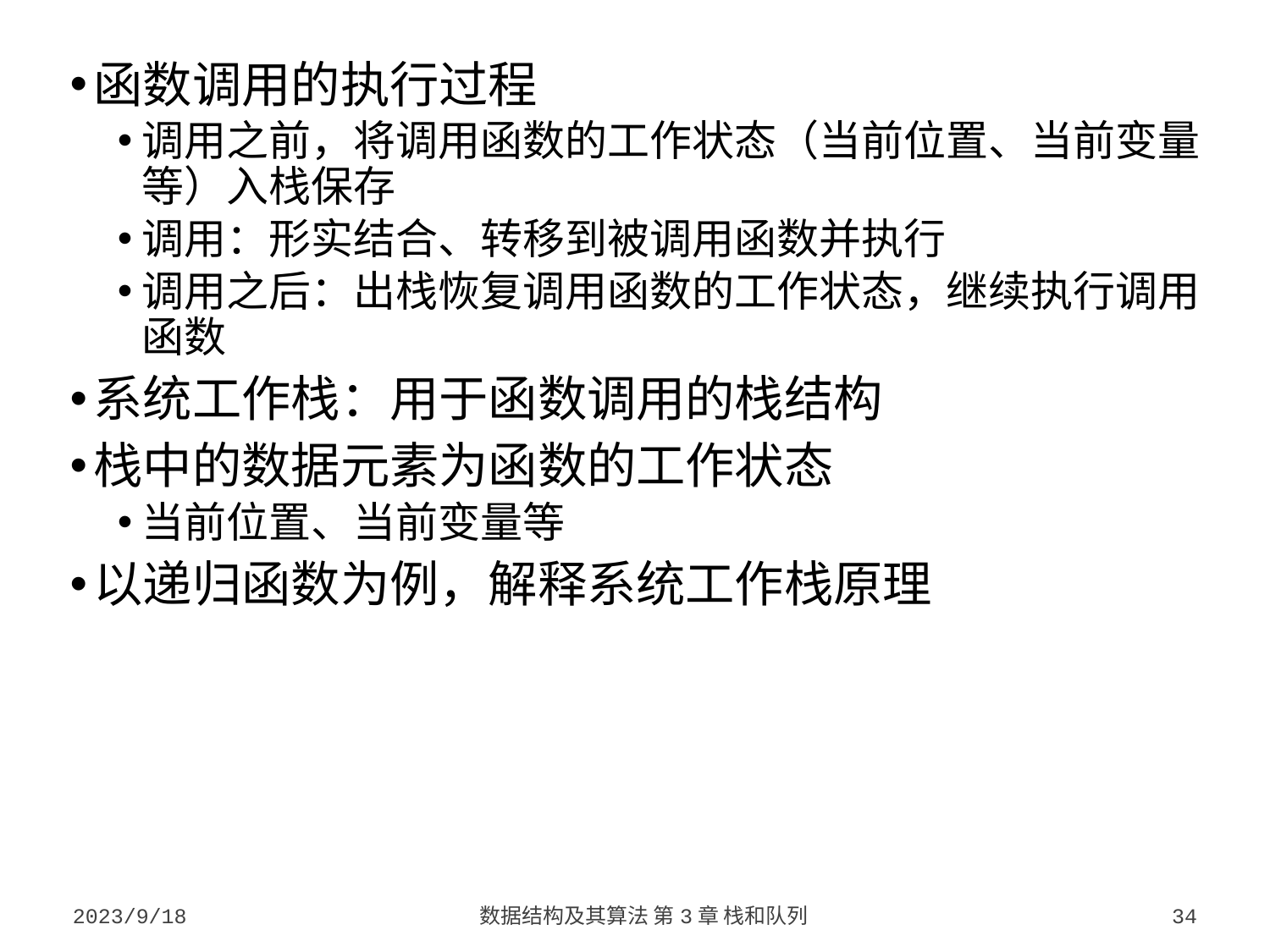

函数调用的执行过程
调用之前，将调用函数的工作状态（当前位置、当前变量等）入栈保存
调用：形实结合、转移到被调用函数并执行
调用之后：出栈恢复调用函数的工作状态，继续执行调用函数
系统工作栈：用于函数调用的栈结构
栈中的数据元素为函数的工作状态
当前位置、当前变量等
以递归函数为例，解释系统工作栈原理
2023/9/18
数据结构及其算法 第3章 栈和队列
34